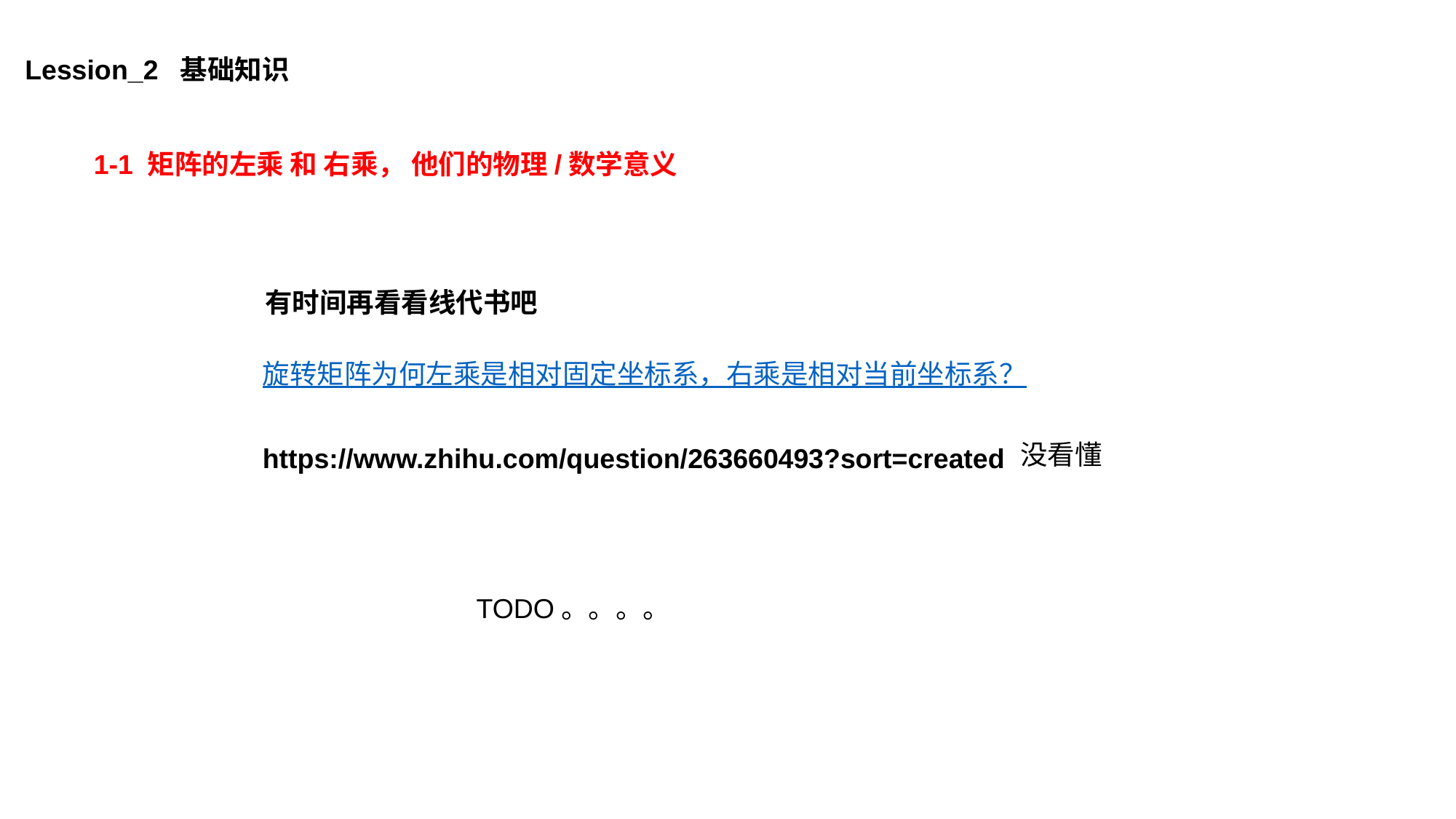

Lession_2  基础知识
1-1 矩阵的左乘 和 右乘， 他们的物理/数学意义
有时间再看看线代书吧
旋转矩阵为何左乘是相对固定坐标系，右乘是相对当前坐标系？
没看懂
https://www.zhihu.com/question/263660493?sort=created
TODO。。。。